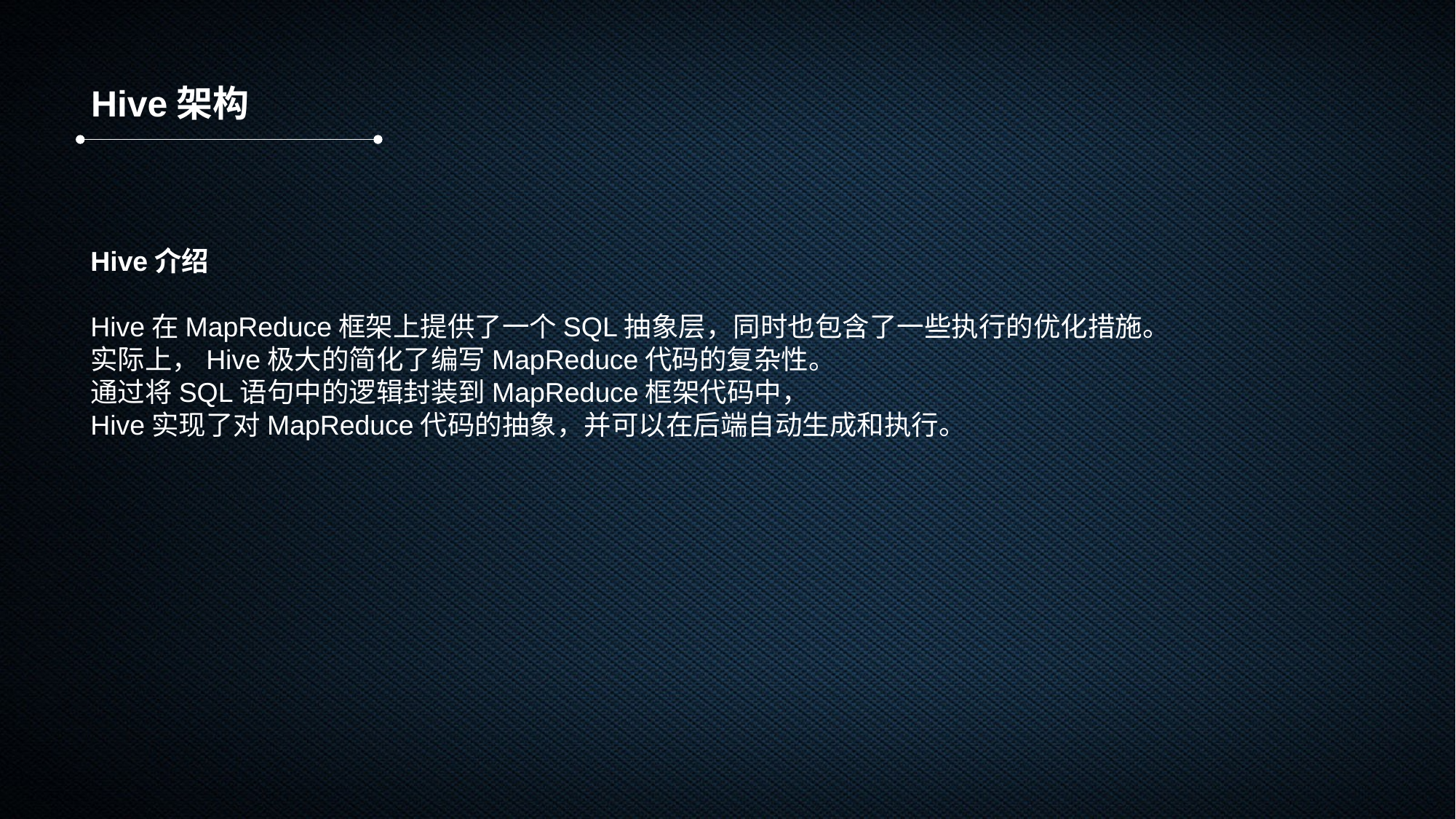

Hive架构
Hive介绍

Hive在MapReduce框架上提供了一个SQL抽象层，同时也包含了一些执行的优化措施。
实际上，Hive极大的简化了编写MapReduce代码的复杂性。
通过将SQL语句中的逻辑封装到MapReduce框架代码中，
Hive实现了对MapReduce代码的抽象，并可以在后端自动生成和执行。